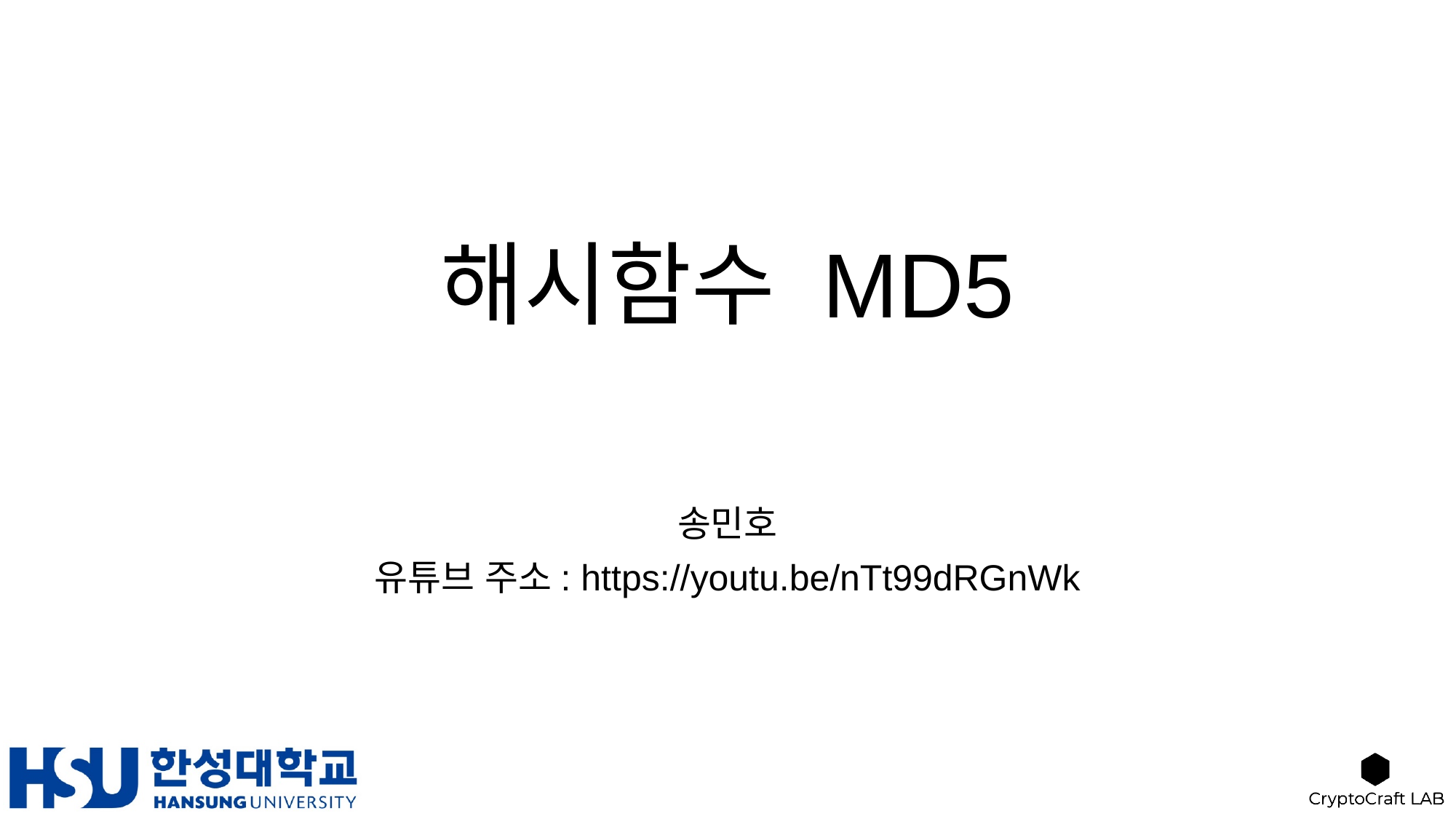

# 해시함수 MD5
송민호
유튜브 주소: https://youtu.be/nTt99dRGnWk